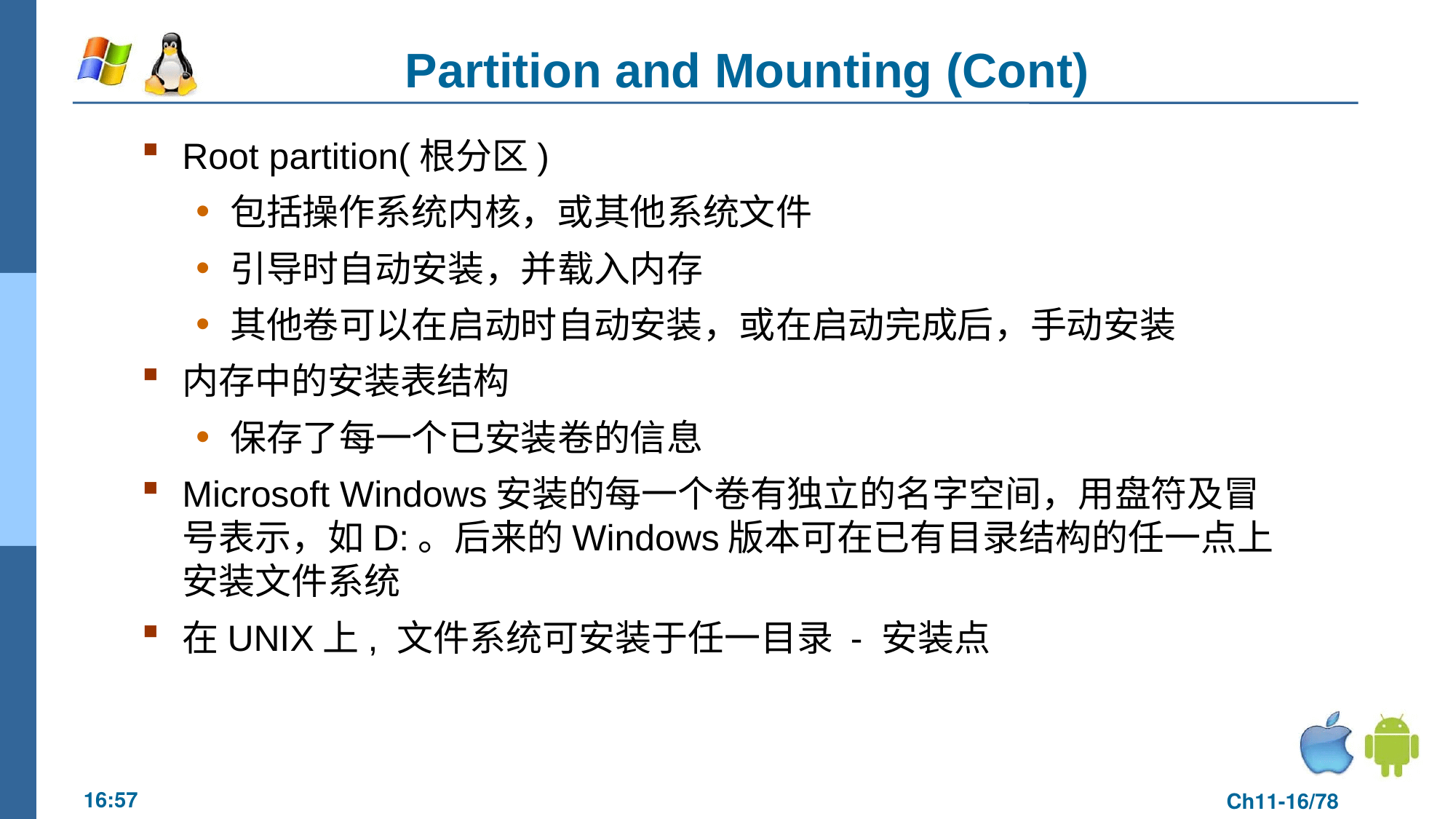

Partition and Mounting (Cont)
Root partition(根分区)
包括操作系统内核，或其他系统文件
引导时自动安装，并载入内存
其他卷可以在启动时自动安装，或在启动完成后，手动安装
内存中的安装表结构
保存了每一个已安装卷的信息
Microsoft Windows安装的每一个卷有独立的名字空间，用盘符及冒号表示，如D:。后来的Windows版本可在已有目录结构的任一点上安装文件系统
在UNIX上, 文件系统可安装于任一目录 - 安装点